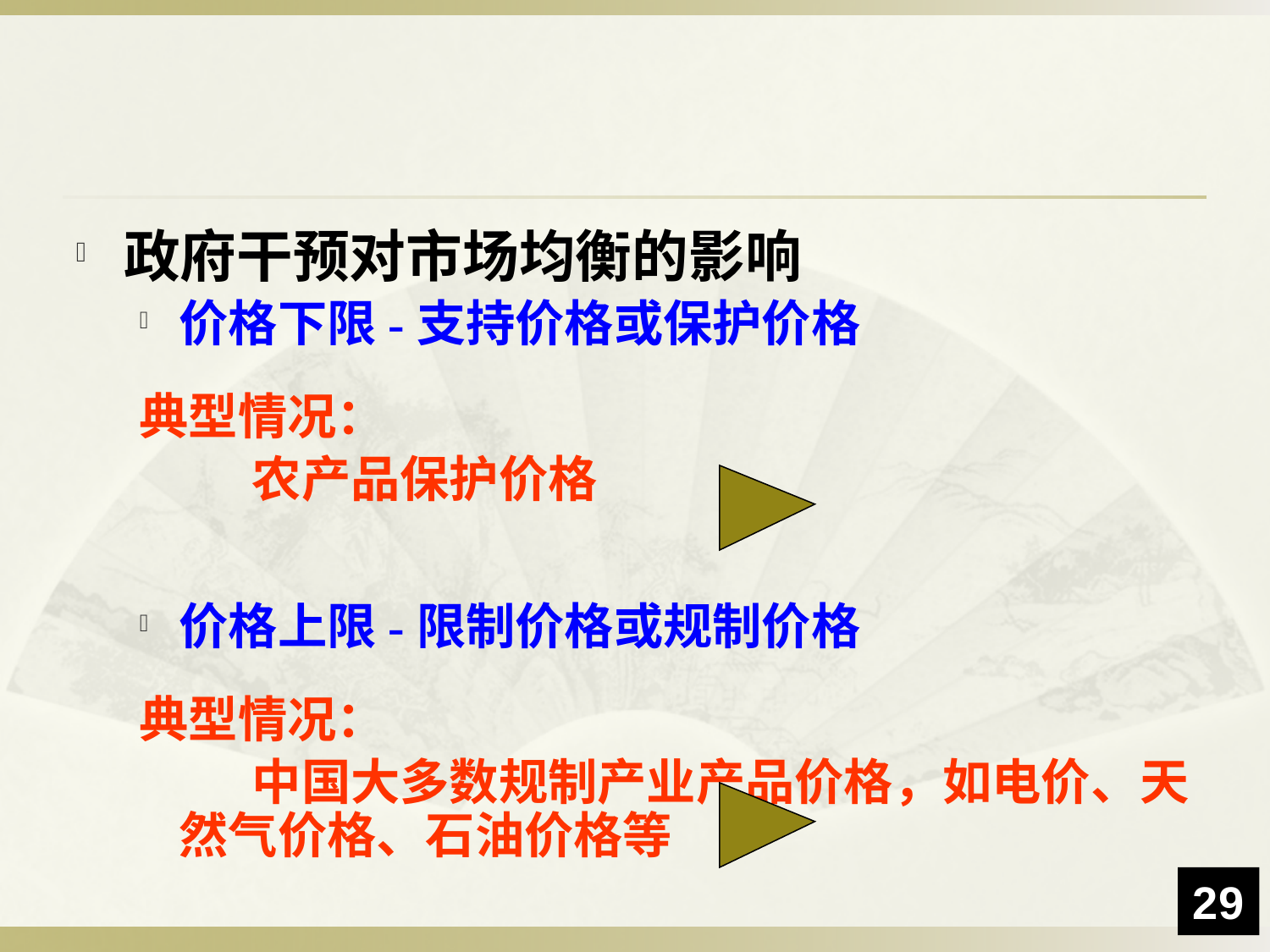

政府干预对市场均衡的影响
价格下限-支持价格或保护价格
典型情况：
         农产品保护价格

价格上限-限制价格或规制价格
典型情况：
         中国大多数规制产业产品价格，如电价、天然气价格、石油价格等

29